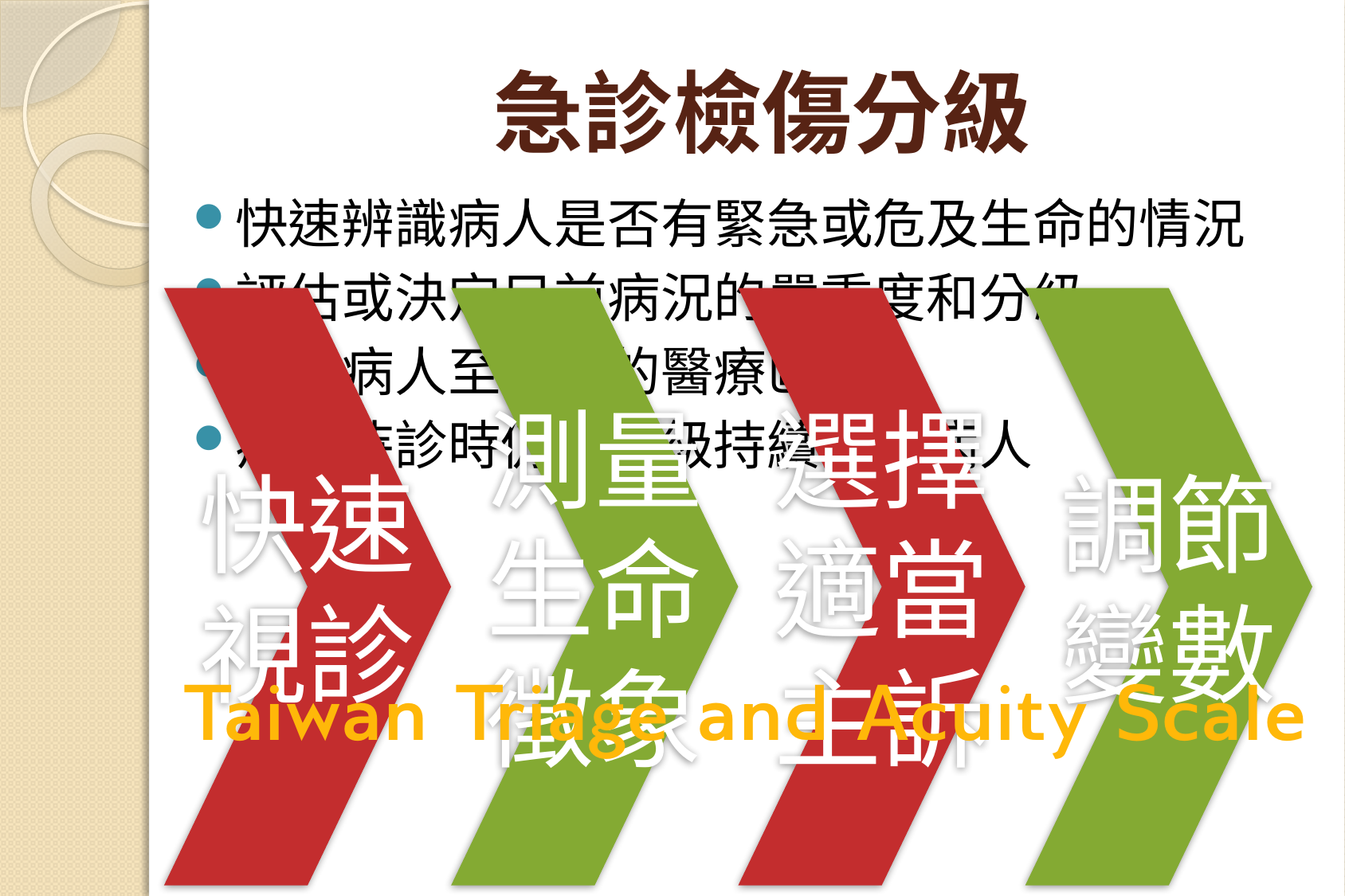

# 急診檢傷分級
快速辨識病人是否有緊急或危及生命的情況
評估或決定目前病況的嚴重度和分級
指引病人至適當的醫療區
病人待診時仍依分級持續評估病人

快速
視診
調節
變數
Taiwan Triage and Acuity Scale